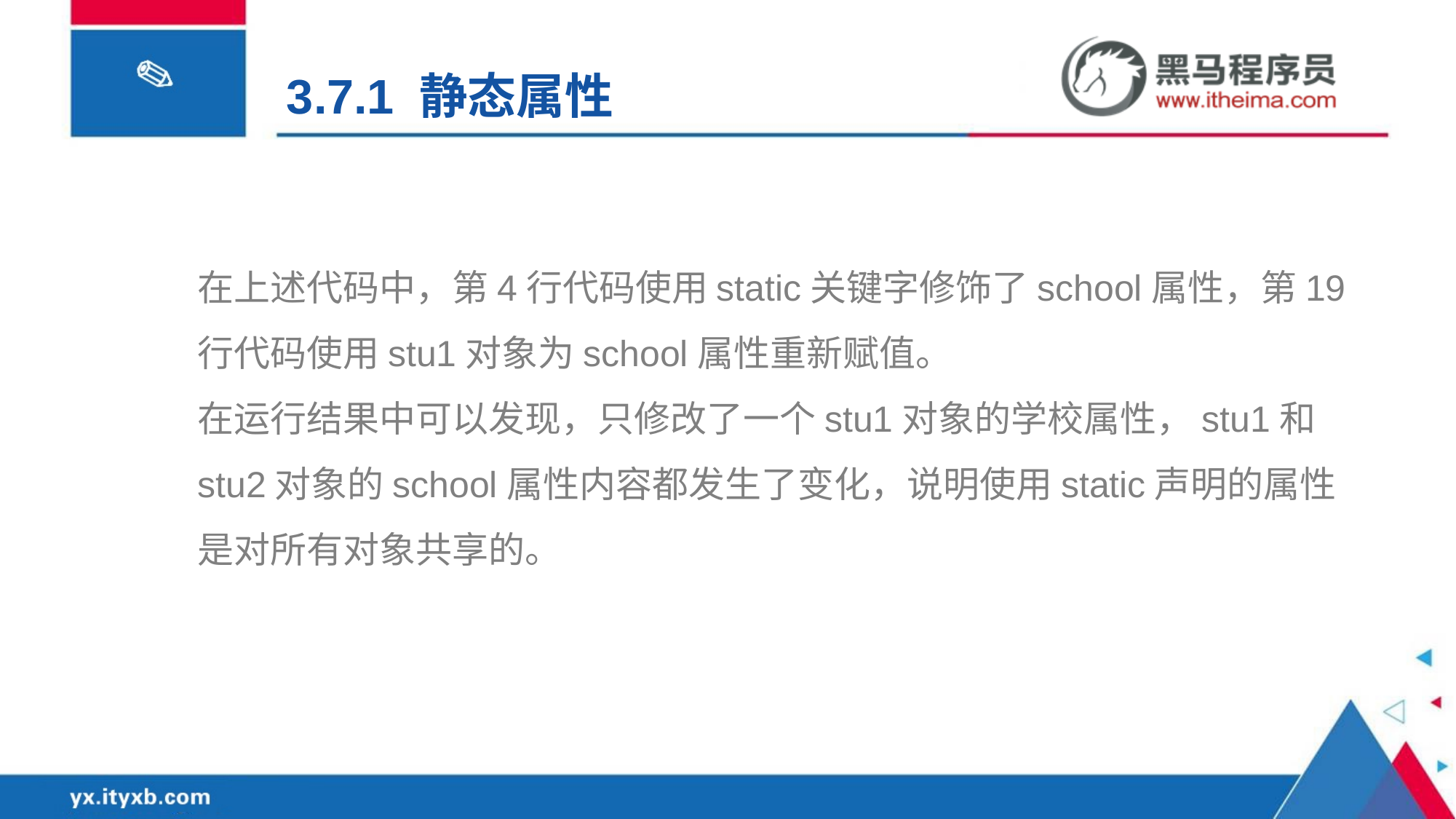

3.7.1 静态属性
在上述代码中，第4行代码使用static关键字修饰了school属性，第19行代码使用stu1对象为school属性重新赋值。
在运行结果中可以发现，只修改了一个stu1对象的学校属性，stu1和stu2对象的school属性内容都发生了变化，说明使用static声明的属性是对所有对象共享的。